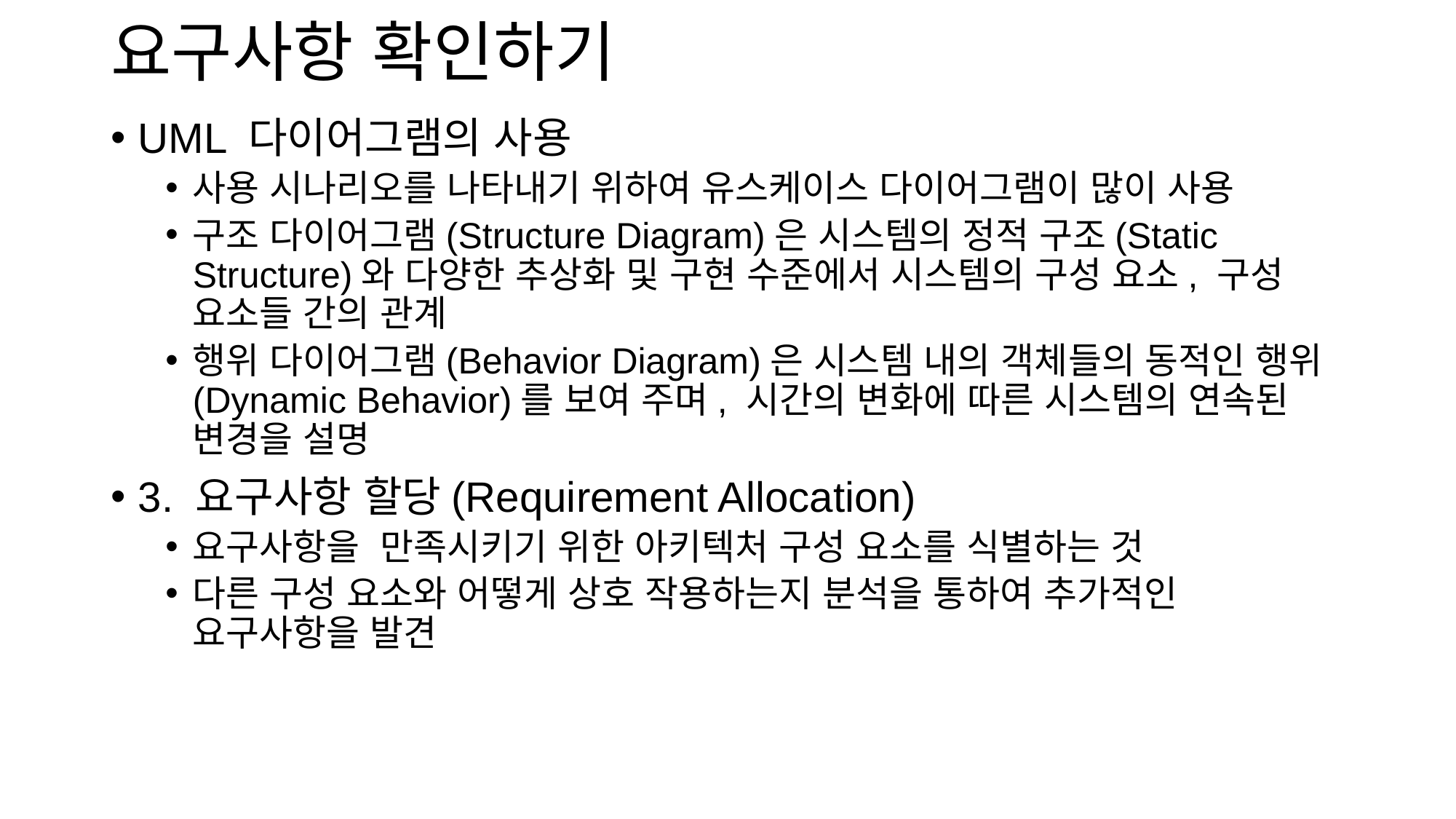

# 요구사항 확인하기
UML 다이어그램의 사용
사용 시나리오를 나타내기 위하여 유스케이스 다이어그램이 많이 사용
구조 다이어그램(Structure Diagram)은 시스템의 정적 구조(Static Structure)와 다양한 추상화 및 구현 수준에서 시스템의 구성 요소, 구성 요소들 간의 관계
행위 다이어그램(Behavior Diagram)은 시스템 내의 객체들의 동적인 행위(Dynamic Behavior)를 보여 주며, 시간의 변화에 따른 시스템의 연속된 변경을 설명
3. 요구사항 할당(Requirement Allocation)
요구사항을  만족시키기 위한 아키텍처 구성 요소를 식별하는 것
다른 구성 요소와 어떻게 상호 작용하는지 분석을 통하여 추가적인 요구사항을 발견